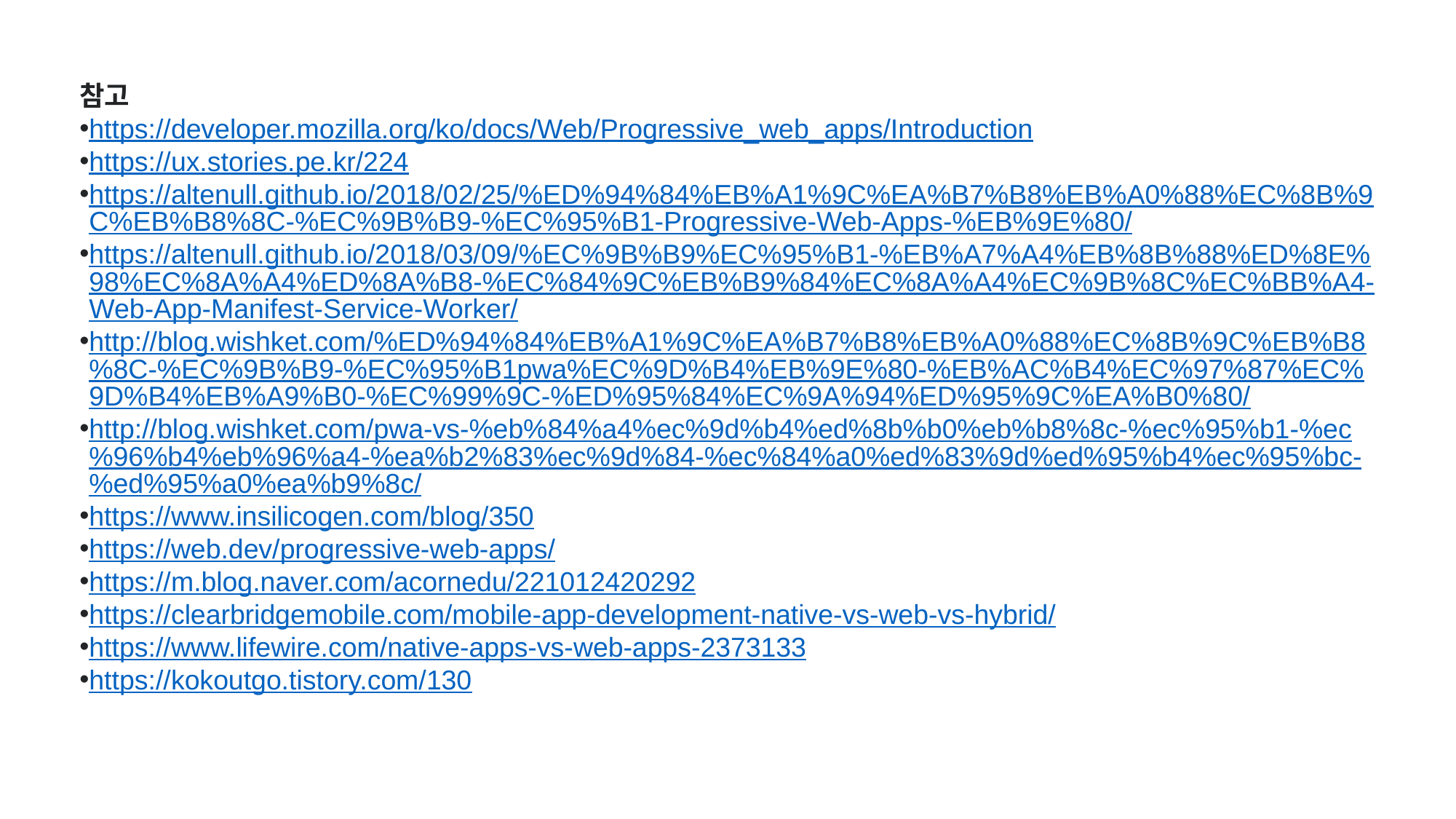

참고
https://developer.mozilla.org/ko/docs/Web/Progressive_web_apps/Introduction
https://ux.stories.pe.kr/224
https://altenull.github.io/2018/02/25/%ED%94%84%EB%A1%9C%EA%B7%B8%EB%A0%88%EC%8B%9C%EB%B8%8C-%EC%9B%B9-%EC%95%B1-Progressive-Web-Apps-%EB%9E%80/
https://altenull.github.io/2018/03/09/%EC%9B%B9%EC%95%B1-%EB%A7%A4%EB%8B%88%ED%8E%98%EC%8A%A4%ED%8A%B8-%EC%84%9C%EB%B9%84%EC%8A%A4%EC%9B%8C%EC%BB%A4-Web-App-Manifest-Service-Worker/
http://blog.wishket.com/%ED%94%84%EB%A1%9C%EA%B7%B8%EB%A0%88%EC%8B%9C%EB%B8%8C-%EC%9B%B9-%EC%95%B1pwa%EC%9D%B4%EB%9E%80-%EB%AC%B4%EC%97%87%EC%9D%B4%EB%A9%B0-%EC%99%9C-%ED%95%84%EC%9A%94%ED%95%9C%EA%B0%80/
http://blog.wishket.com/pwa-vs-%eb%84%a4%ec%9d%b4%ed%8b%b0%eb%b8%8c-%ec%95%b1-%ec%96%b4%eb%96%a4-%ea%b2%83%ec%9d%84-%ec%84%a0%ed%83%9d%ed%95%b4%ec%95%bc-%ed%95%a0%ea%b9%8c/
https://www.insilicogen.com/blog/350
https://web.dev/progressive-web-apps/
https://m.blog.naver.com/acornedu/221012420292
https://clearbridgemobile.com/mobile-app-development-native-vs-web-vs-hybrid/
https://www.lifewire.com/native-apps-vs-web-apps-2373133
https://kokoutgo.tistory.com/130